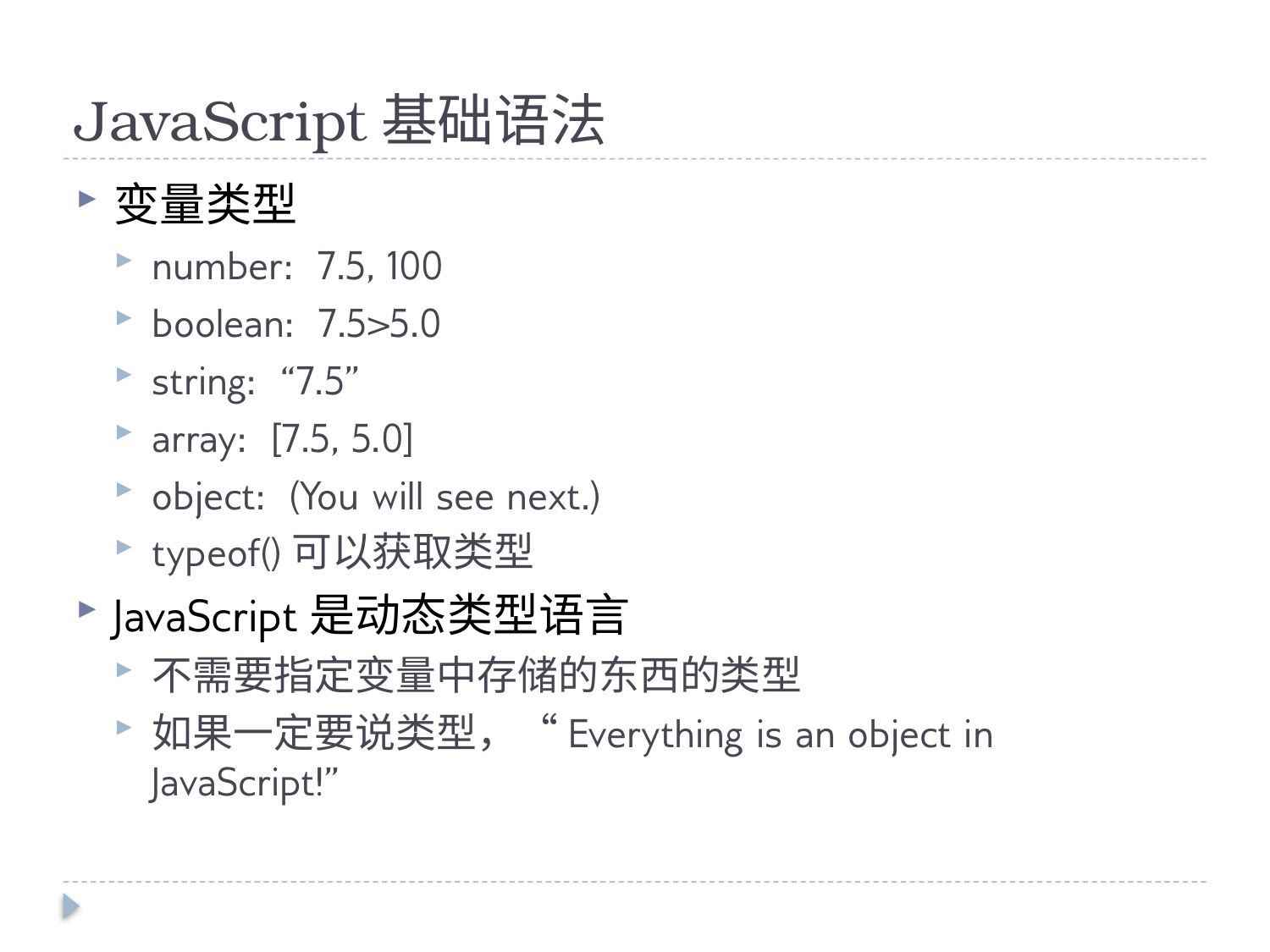

# JavaScript基础语法
变量类型
number:  7.5, 100
boolean:  7.5>5.0
string:  “7.5”
array:  [7.5, 5.0]
object:  (You will see next.)
typeof()可以获取类型
JavaScript是动态类型语言
不需要指定变量中存储的东西的类型
如果一定要说类型，“Everything is an object in JavaScript!”